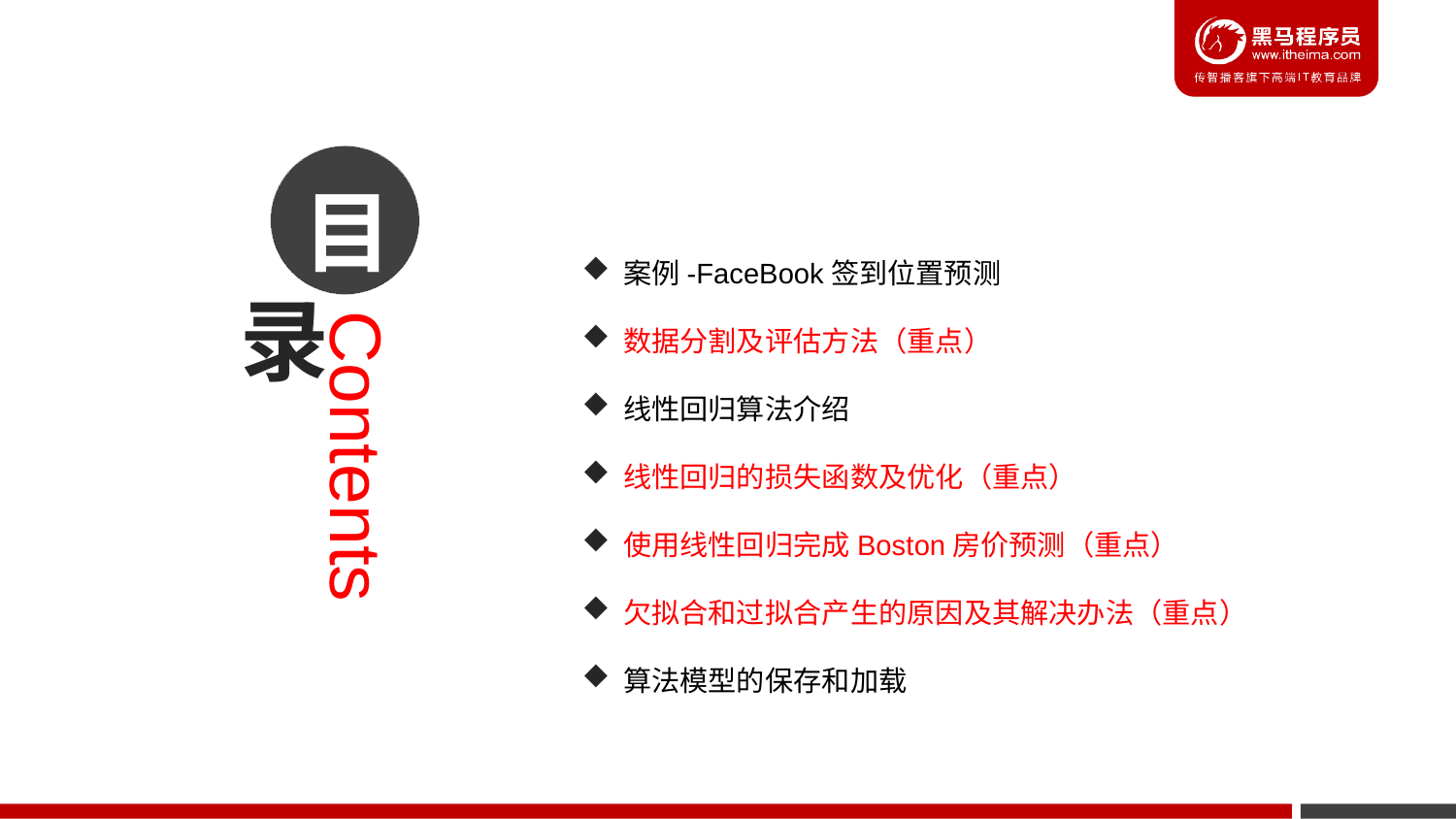

目
 案例-FaceBook签到位置预测
 数据分割及评估方法（重点）
 线性回归算法介绍
 线性回归的损失函数及优化（重点）
 使用线性回归完成Boston房价预测（重点）
 欠拟合和过拟合产生的原因及其解决办法（重点）
 算法模型的保存和加载
录
Contents